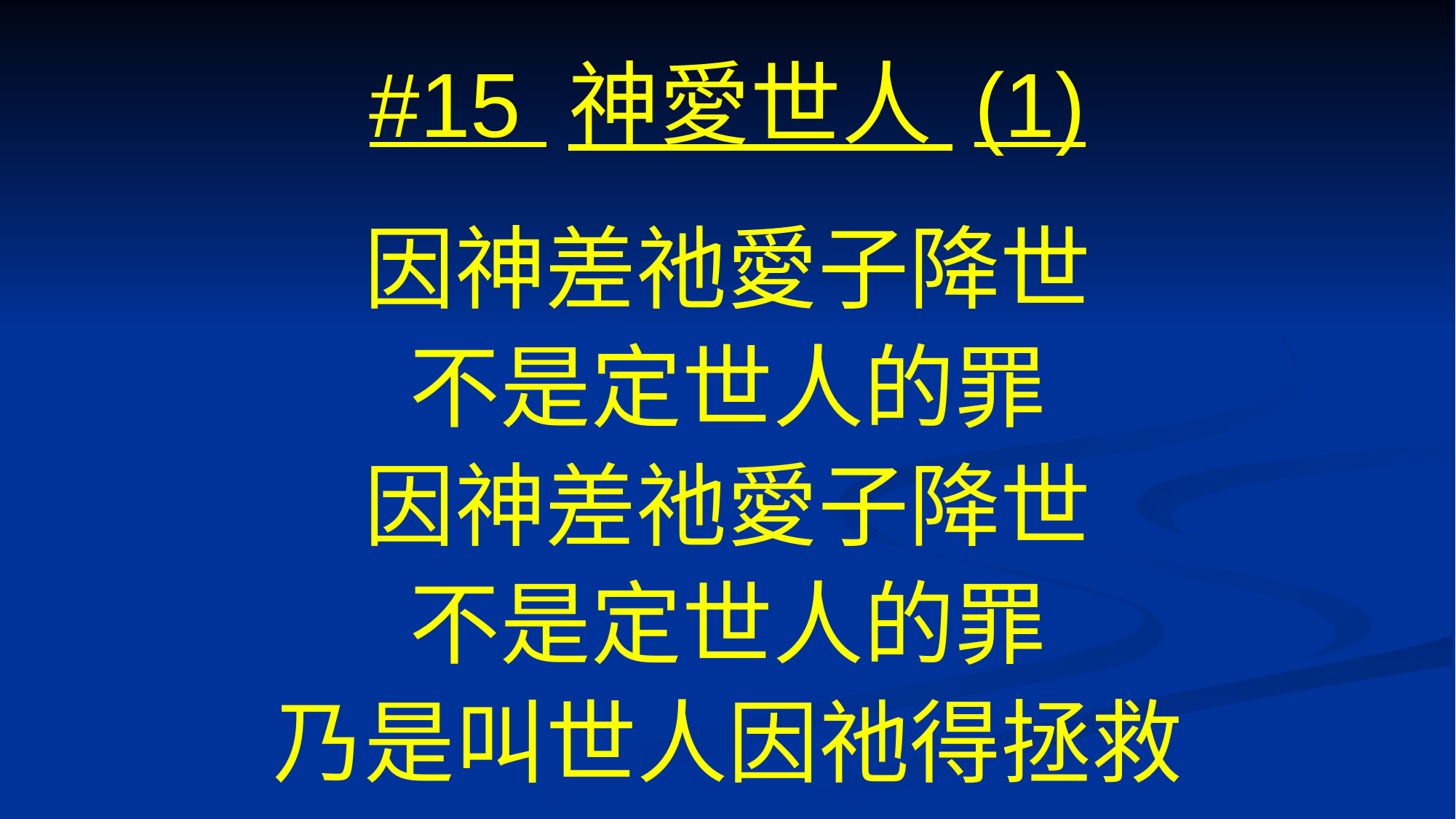

# #15 神愛世人 (1)
因神差祂愛子降世
不是定世人的罪
因神差祂愛子降世
不是定世人的罪
乃是叫世人因祂得拯救